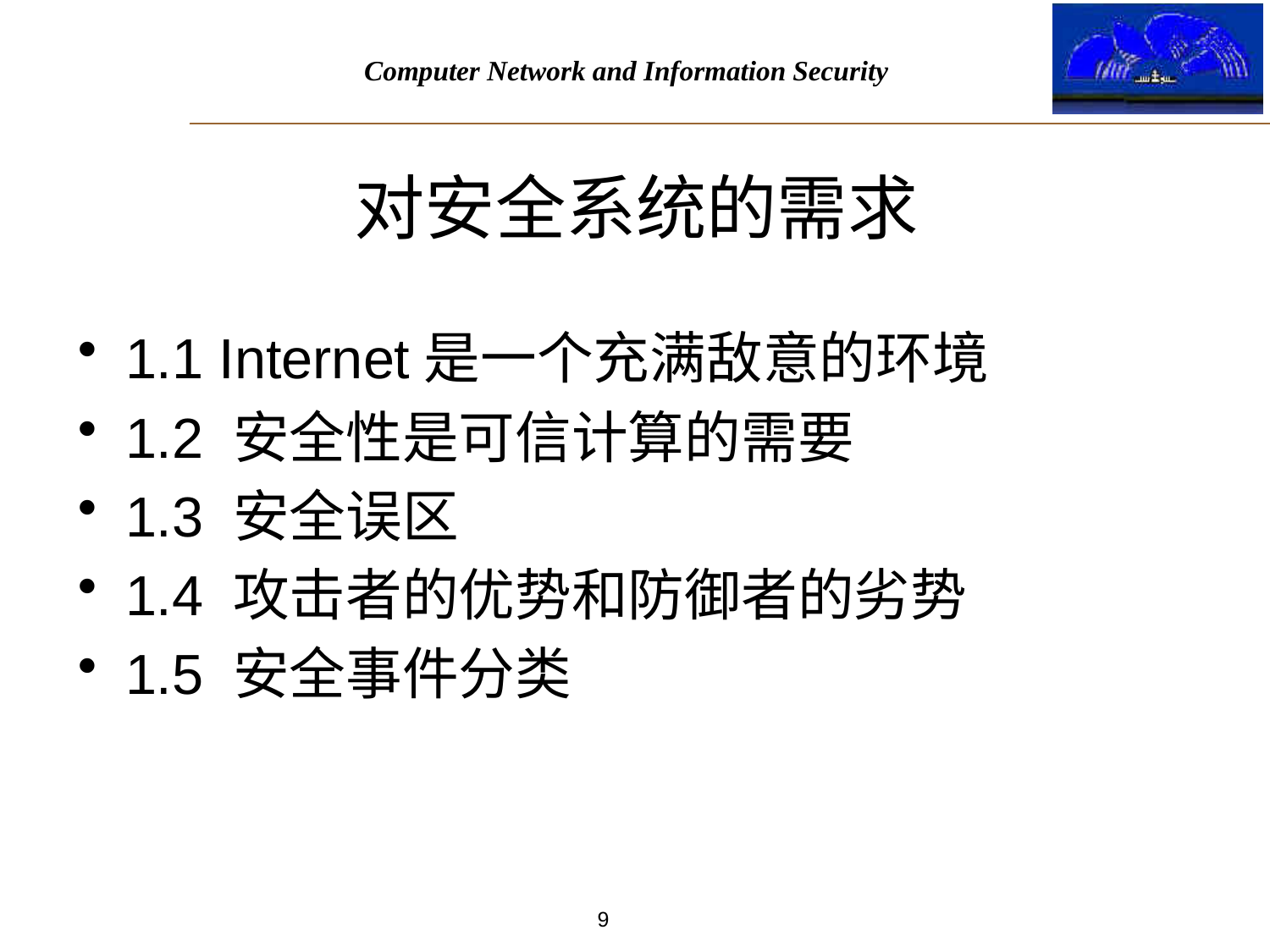

对安全系统的需求
1.1 Internet是一个充满敌意的环境
1.2 安全性是可信计算的需要
1.3 安全误区
1.4 攻击者的优势和防御者的劣势
1.5 安全事件分类
9